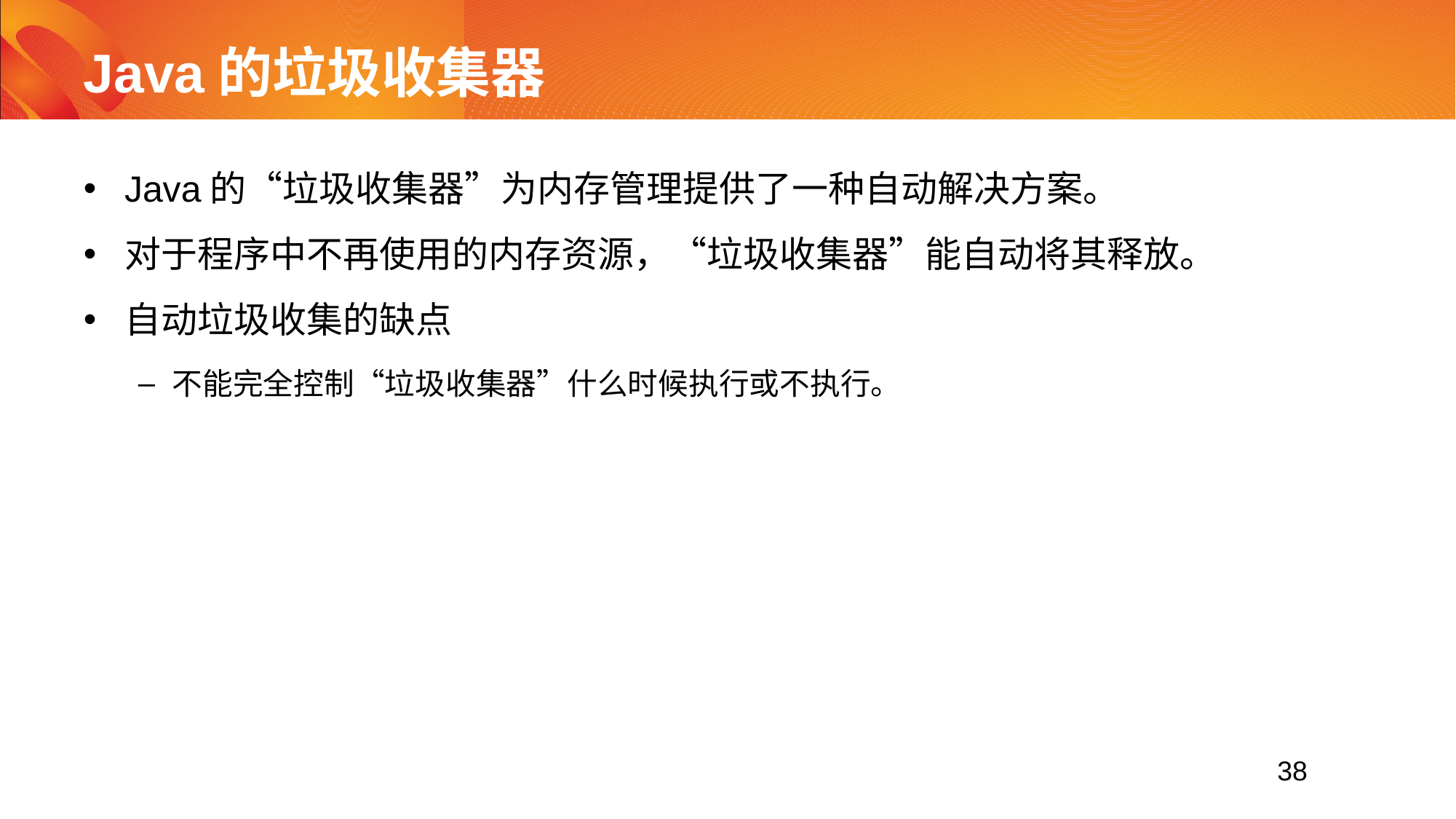

# Java的垃圾收集器
Java的“垃圾收集器”为内存管理提供了一种自动解决方案。
对于程序中不再使用的内存资源，“垃圾收集器”能自动将其释放。
自动垃圾收集的缺点
不能完全控制“垃圾收集器”什么时候执行或不执行。